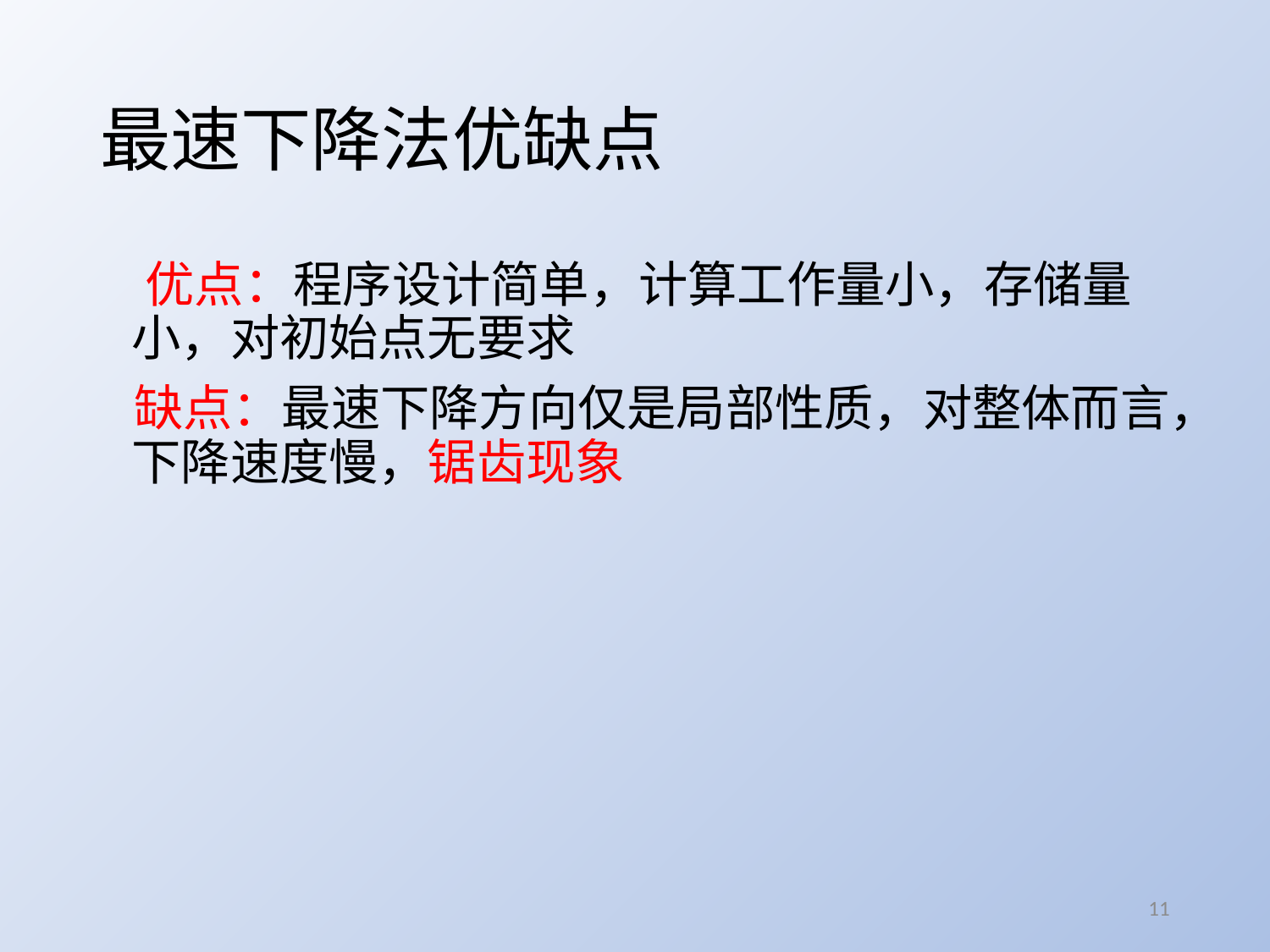

# 最速下降法优缺点
   优点：程序设计简单，计算工作量小，存储量小，对初始点无要求
  缺点：最速下降方向仅是局部性质，对整体而言，下降速度慢，锯齿现象
11